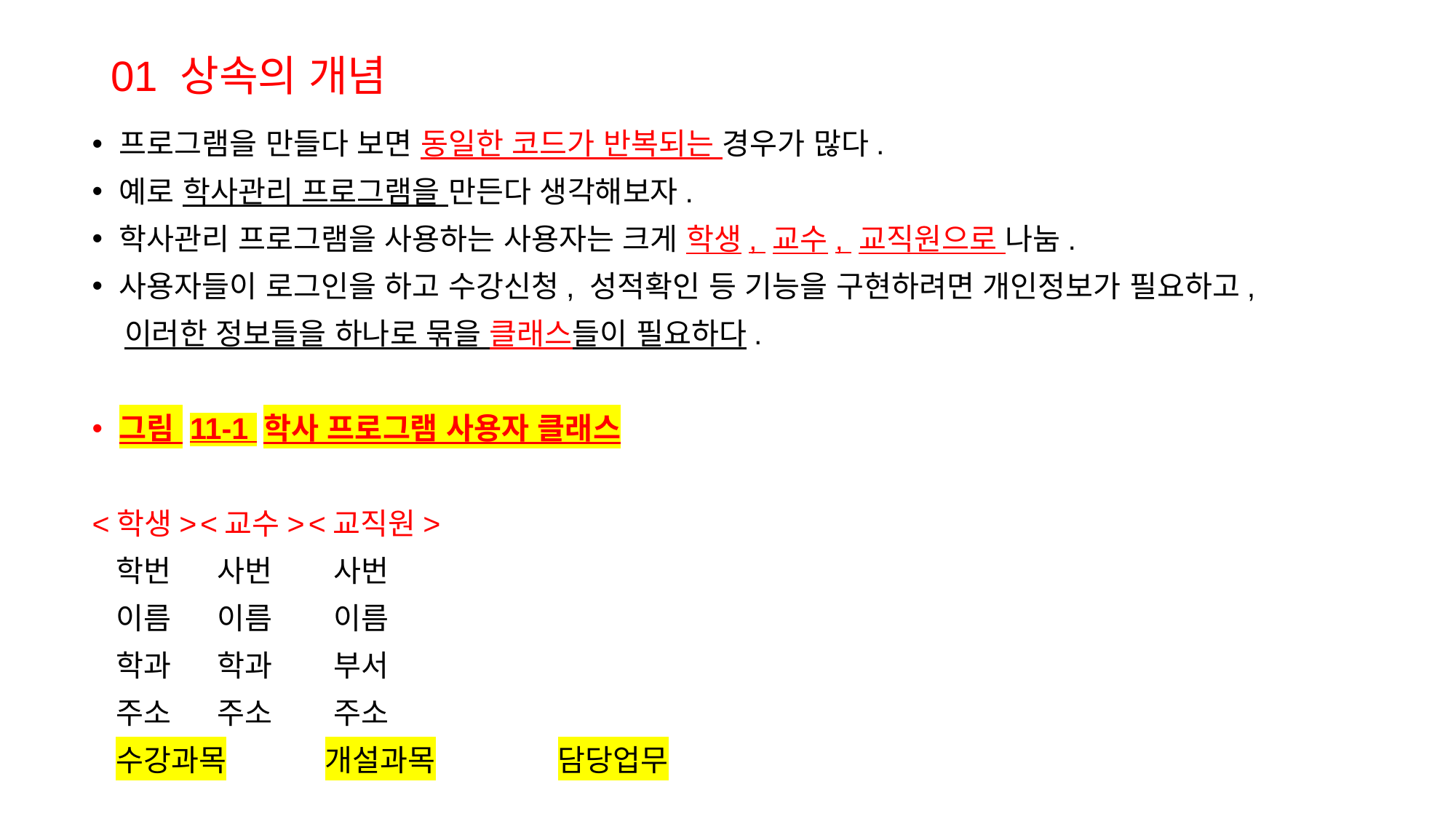

# 01 상속의 개념
프로그램을 만들다 보면 동일한 코드가 반복되는 경우가 많다.
예로 학사관리 프로그램을 만든다 생각해보자.
학사관리 프로그램을 사용하는 사용자는 크게 학생, 교수, 교직원으로 나눔.
사용자들이 로그인을 하고 수강신청, 성적확인 등 기능을 구현하려면 개인정보가 필요하고,
   이러한 정보들을 하나로 묶을 클래스들이 필요하다.

그림 11-1 학사 프로그램 사용자 클래스

<학생>		<교수>			<교직원>
  학번		  사번			   사번
  이름		  이름			   이름
  학과  		  학과			   부서
  주소		  주소			   주소
  수강과목	  개설과목 		    담당업무